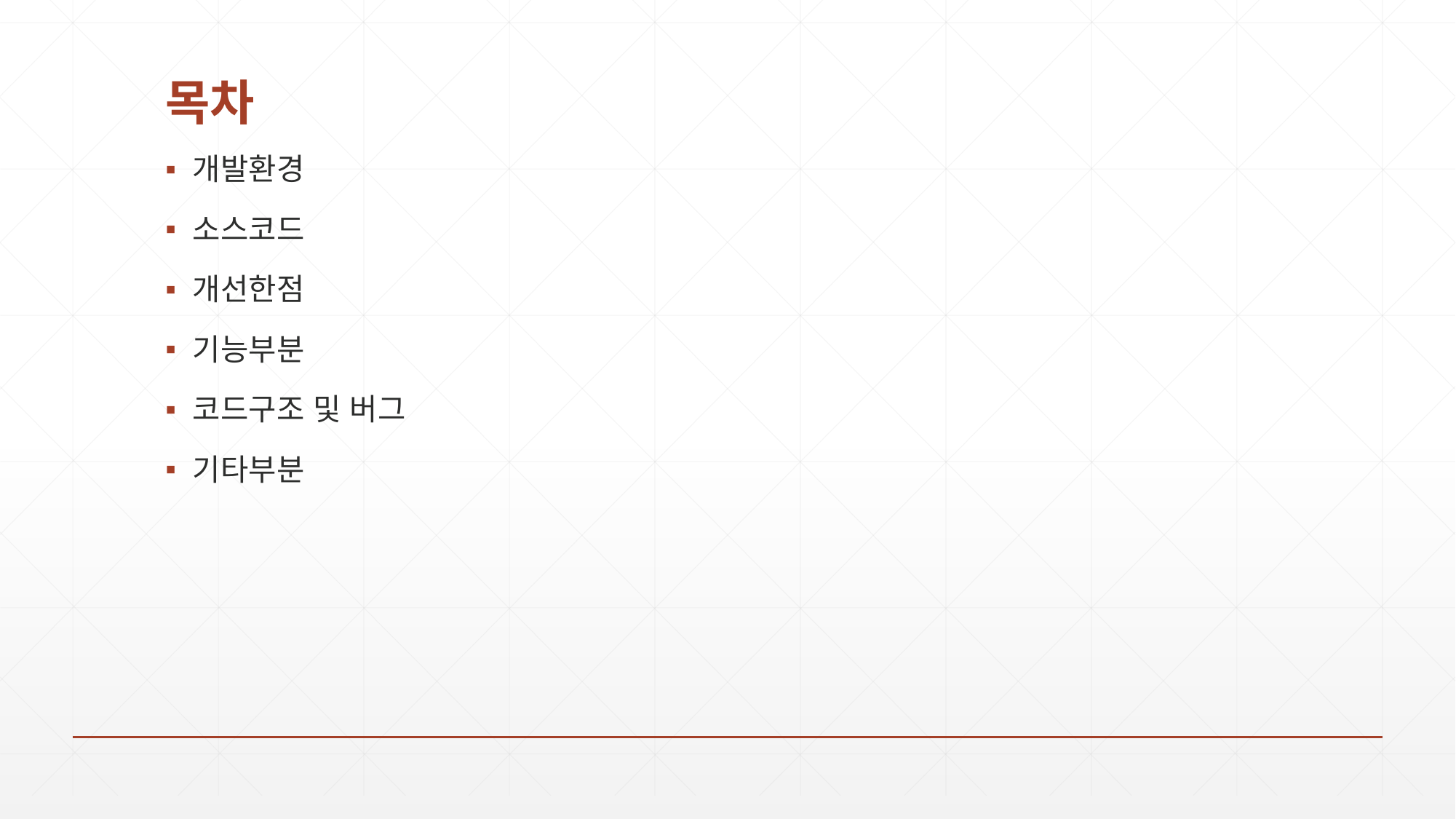

# 목차
개발환경
소스코드
개선한점
기능부분
코드구조 및 버그
기타부분